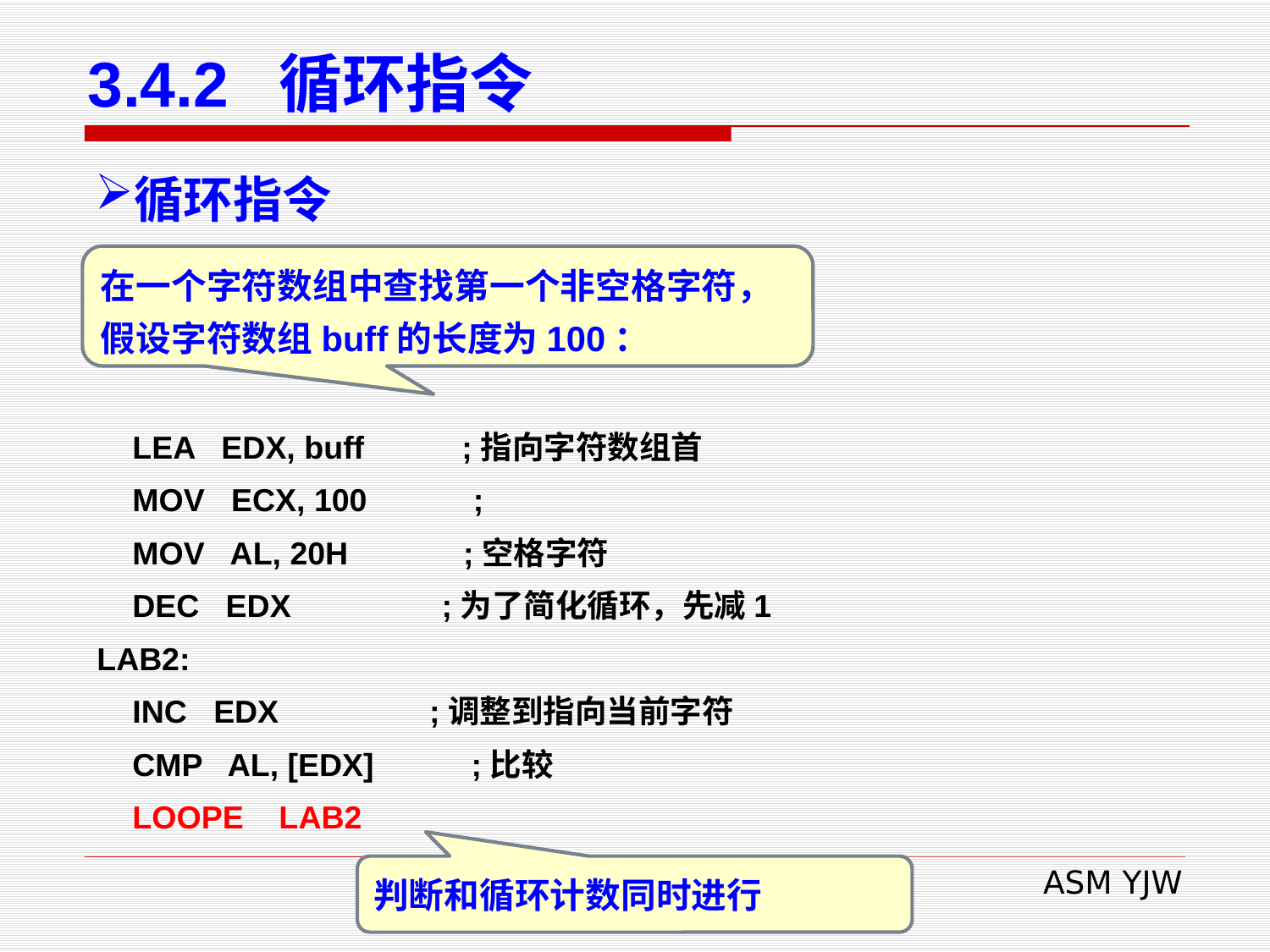

# 3.4.2  循环指令
循环指令
在一个字符数组中查找第一个非空格字符，假设字符数组buff的长度为100：
    LEA   EDX, buff           ;指向字符数组首
    MOV   ECX, 100            ;
    MOV   AL, 20H             ;空格字符
    DEC   EDX                 ;为了简化循环，先减1
LAB2:
    INC   EDX                 ;调整到指向当前字符
    CMP   AL, [EDX]           ;比较
    LOOPE    LAB2
判断和循环计数同时进行